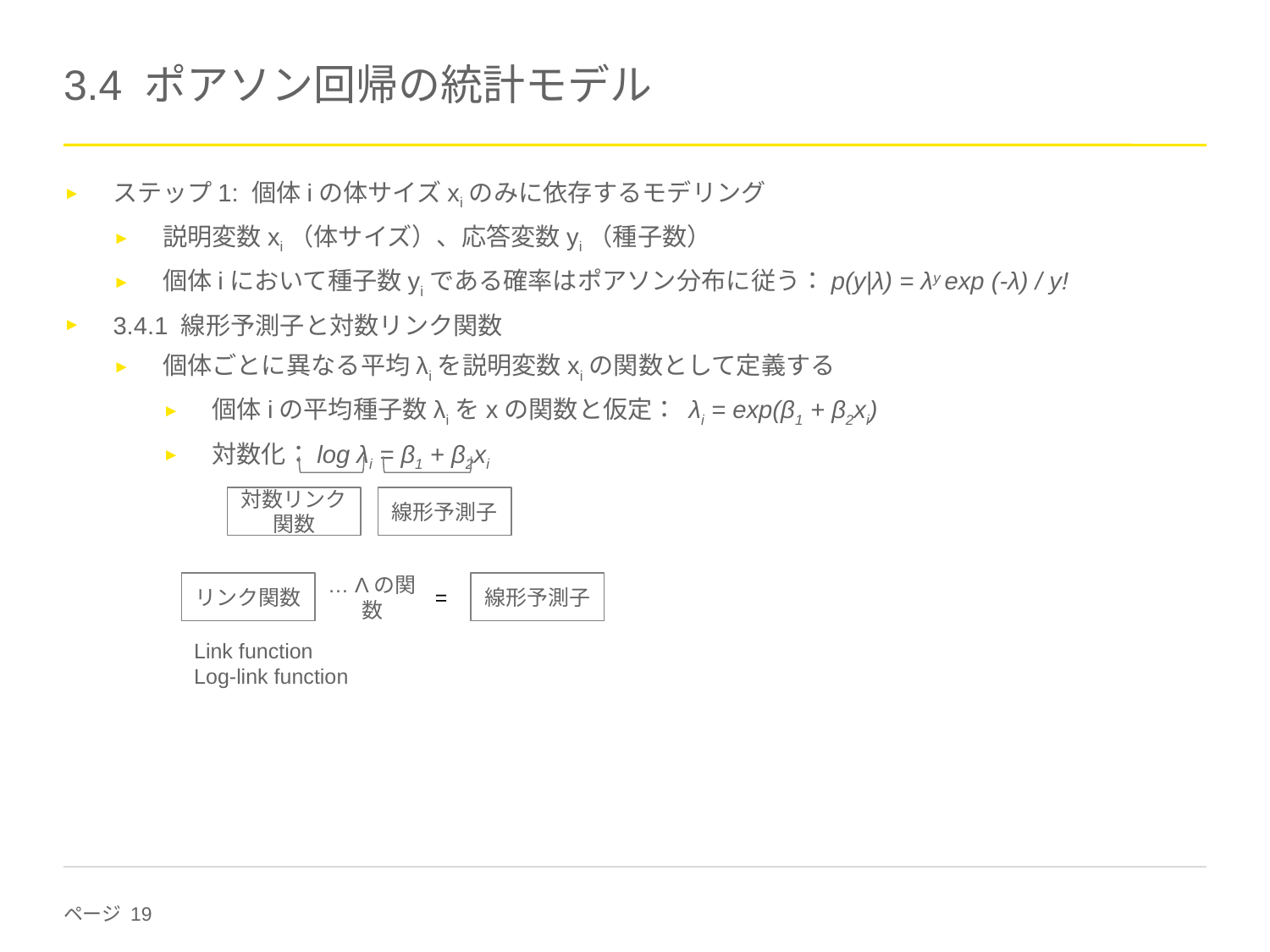

# 3.4 ポアソン回帰の統計モデル
ステップ1: 個体iの体サイズxiのみに依存するモデリング
説明変数xi（体サイズ）、応答変数yi（種子数）
個体iにおいて種子数yiである確率はポアソン分布に従う：p(y|λ) = λy exp (-λ) / y!
3.4.1 線形予測子と対数リンク関数
個体ごとに異なる平均λiを説明変数xiの関数として定義する
個体iの平均種子数λiをxの関数と仮定： λi = exp(β1 + β2xi)
対数化：log λi = β1 + β2xi

ポアソン分布・二項分布：対数リンク関数，ロジスティック回帰(GLM)：ロジットリンク関数
正準リンク関数（canonical link function）と呼ばれ，glm()では指定がなければ，各family(ばらつきの確率分布)ごとに異なる正準リンク関数が使用される

対数リンク関数
線形予測子
リンク関数
線形予測子
=
… Λの関数
Link function
Log-link function